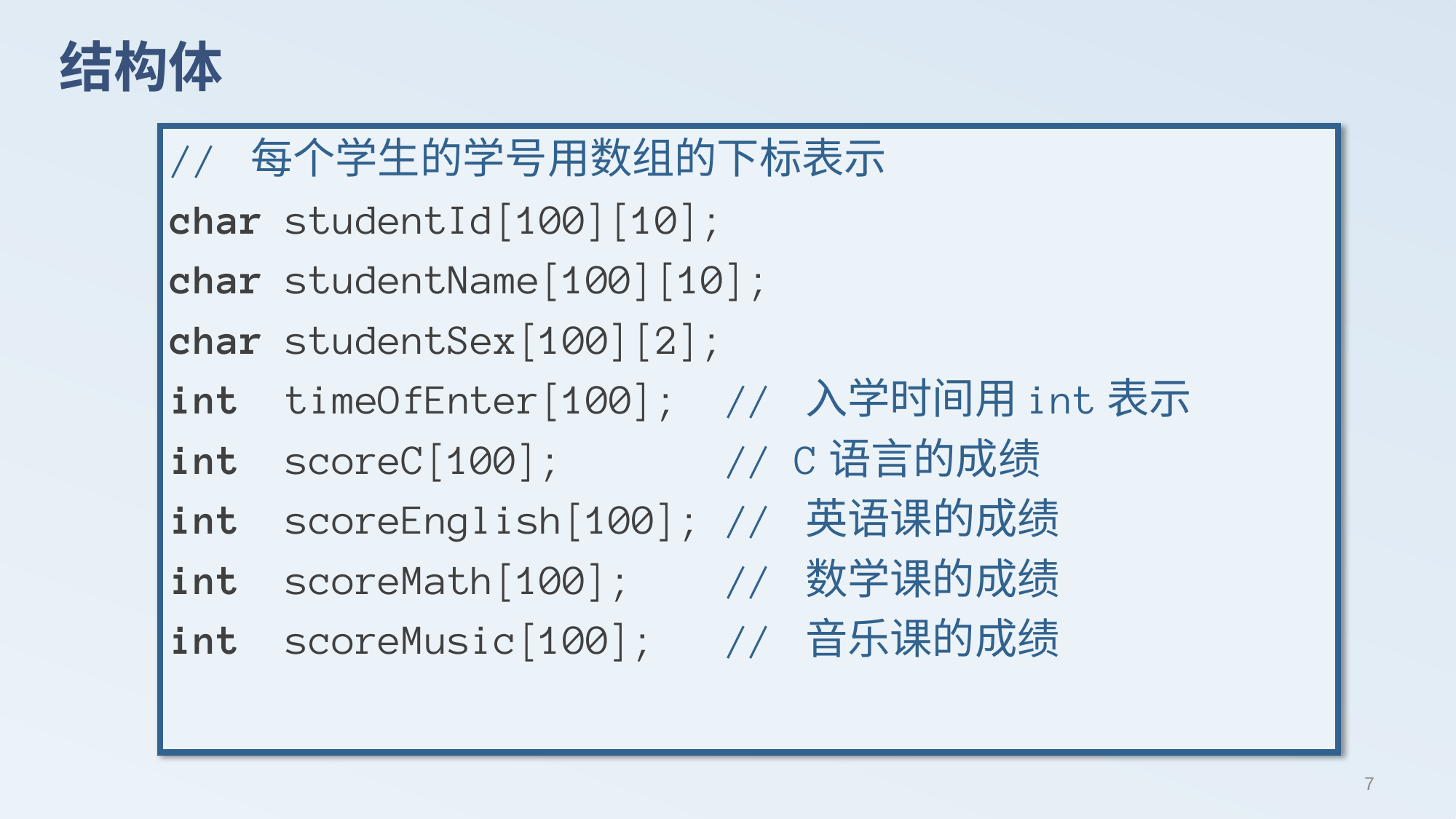

# 结构体
// 每个学生的学号用数组的下标表示
char studentId[100][10];
char studentName[100][10];
char studentSex[100][2];
int  timeOfEnter[100];  // 入学时间用int表示
int  scoreC[100];       // C语言的成绩
int  scoreEnglish[100]; // 英语课的成绩
int  scoreMath[100];    // 数学课的成绩
int  scoreMusic[100];   // 音乐课的成绩